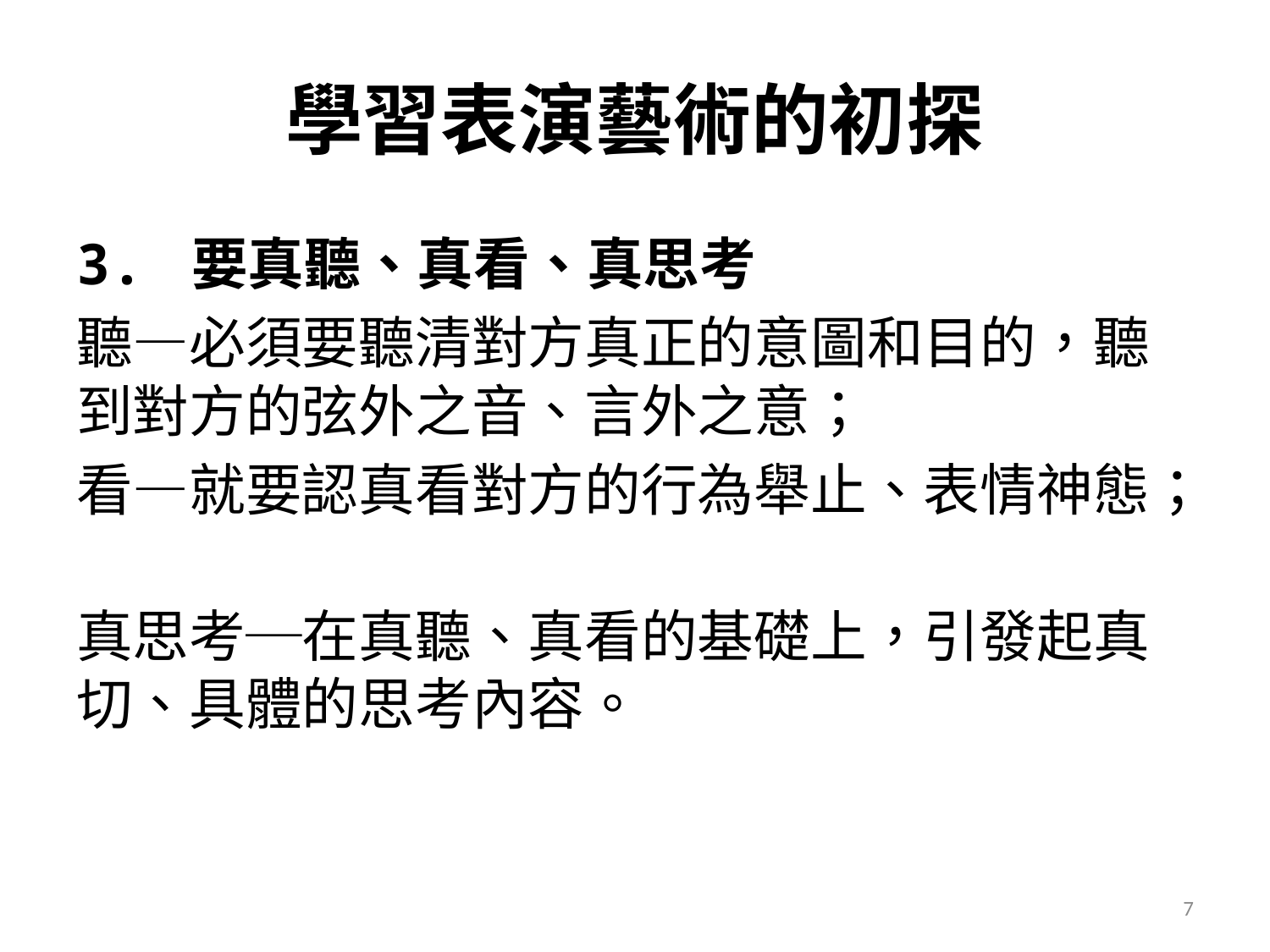

# 學習表演藝術的初探
3. 要真聽、真看、真思考
聽—必須要聽清對方真正的意圖和目的，聽到對方的弦外之音、言外之意；
看—就要認真看對方的行為舉止、表情神態；
真思考─在真聽、真看的基礎上，引發起真切、具體的思考內容。

7